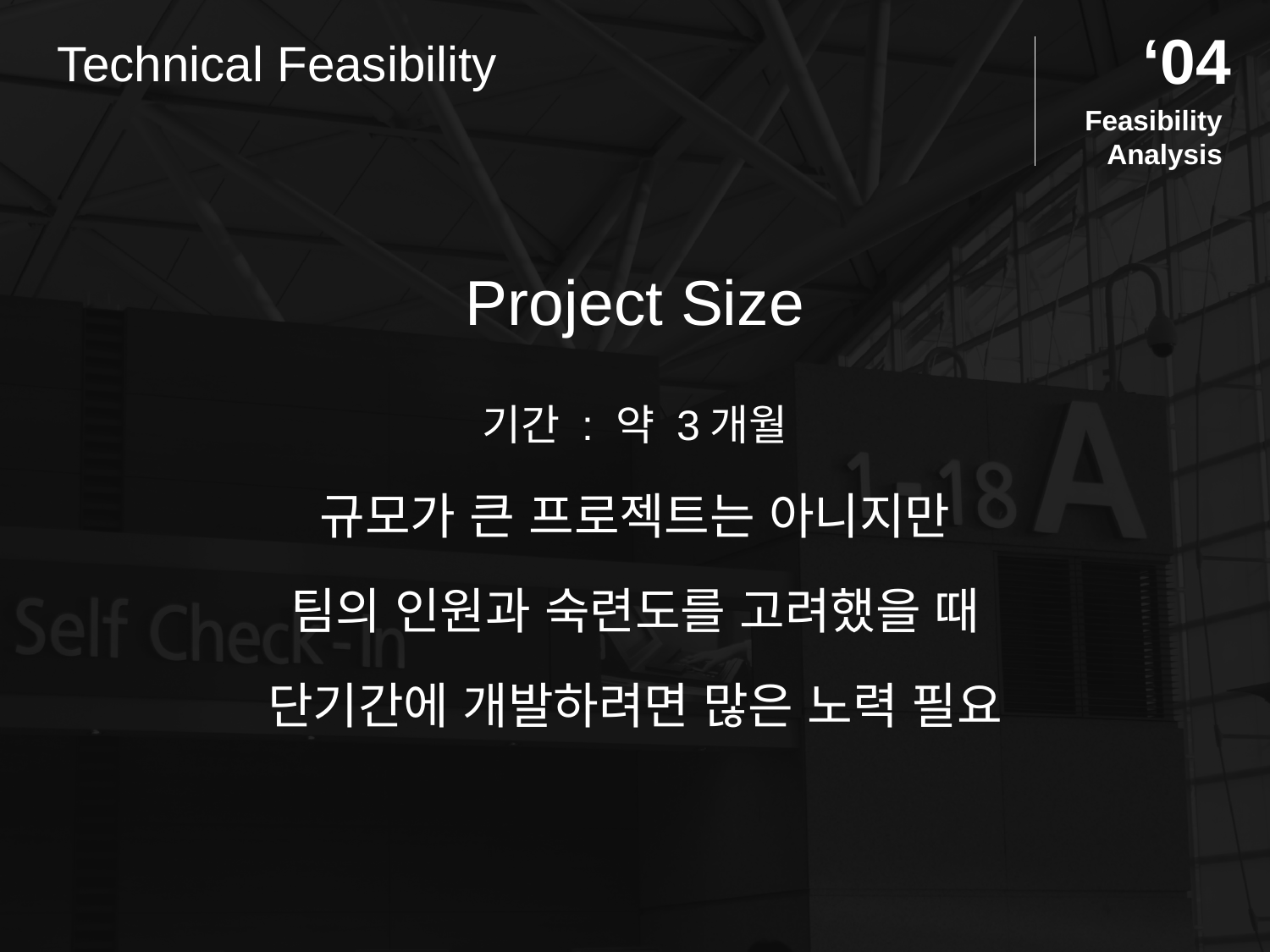

‘04
Technical Feasibility
Feasibility
Analysis
Project Size
기간 : 약 3개월
규모가 큰 프로젝트는 아니지만
팀의 인원과 숙련도를 고려했을 때
단기간에 개발하려면 많은 노력 필요